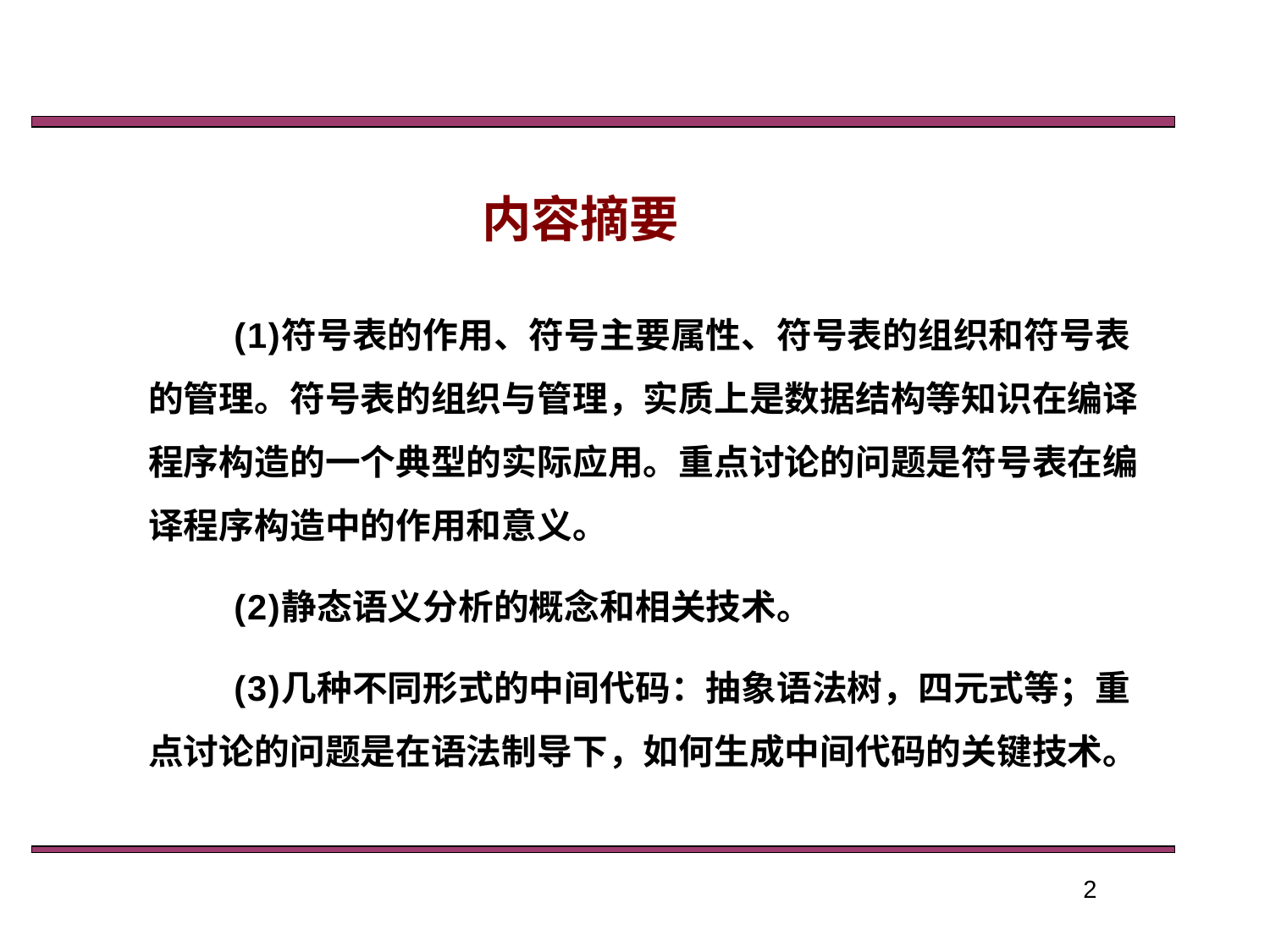

内容摘要
符号表的作用、符号主要属性、符号表的组织和符号表的管理。符号表的组织与管理，实质上是数据结构等知识在编译程序构造的一个典型的实际应用。重点讨论的问题是符号表在编译程序构造中的作用和意义。
静态语义分析的概念和相关技术。
几种不同形式的中间代码：抽象语法树，四元式等；重点讨论的问题是在语法制导下，如何生成中间代码的关键技术。
2